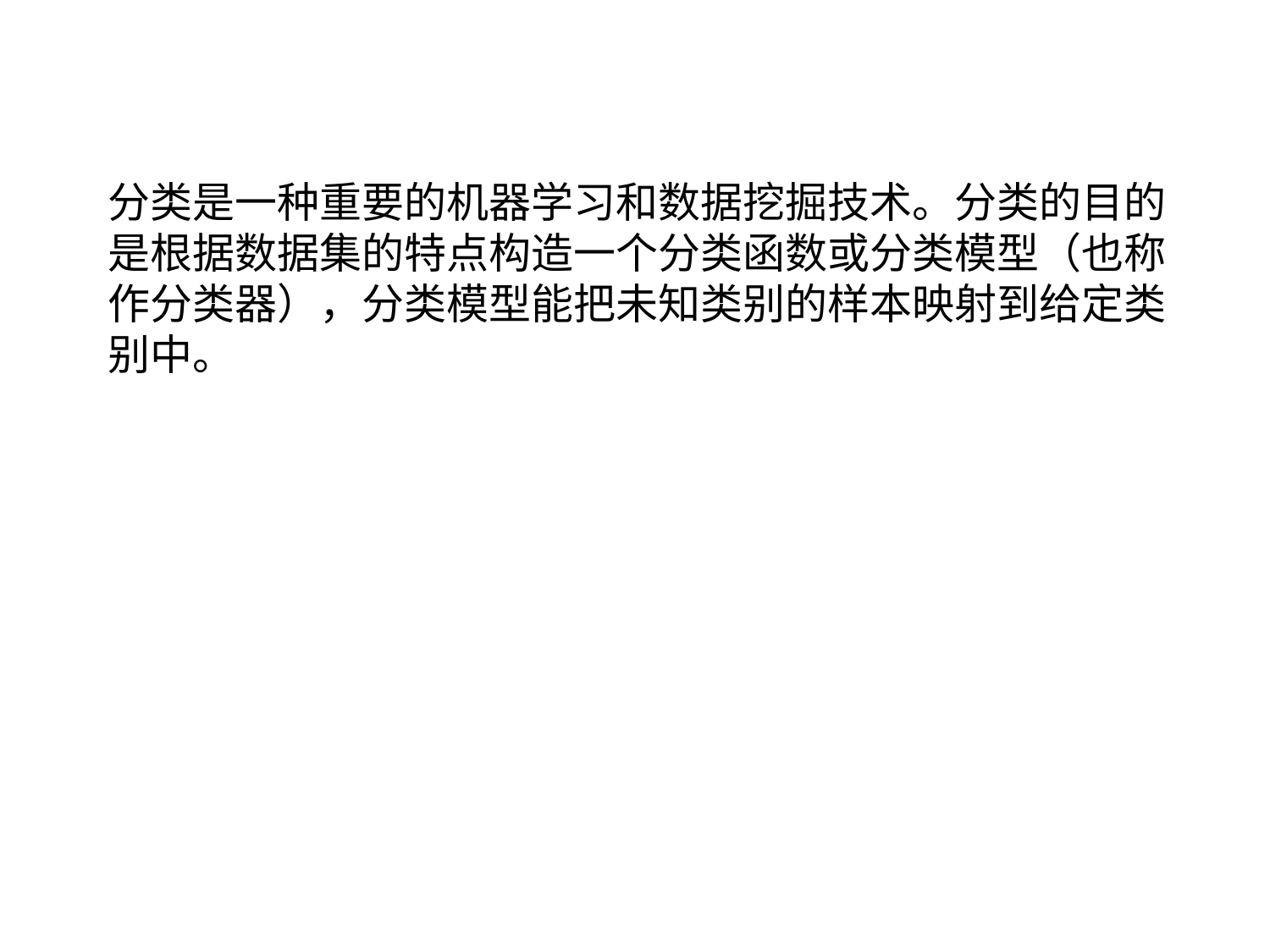

9.7 分类算法
分类是一种重要的机器学习和数据挖掘技术。分类的目的是根据数据集的特点构造一个分类函数或分类模型（也称作分类器），分类模型能把未知类别的样本映射到给定类别中。